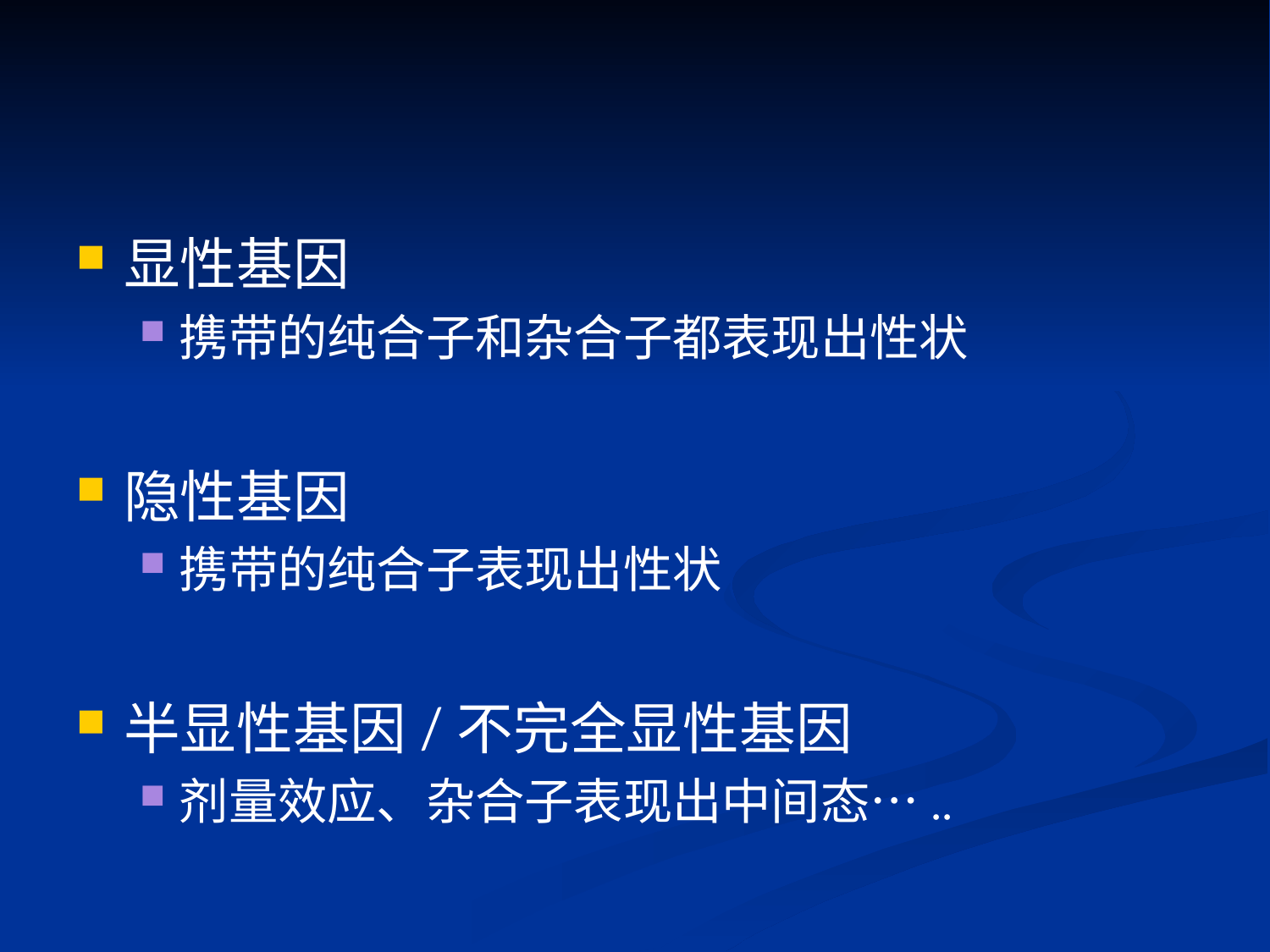

#
显性基因
携带的纯合子和杂合子都表现出性状

隐性基因
携带的纯合子表现出性状

半显性基因/不完全显性基因
剂量效应、杂合子表现出中间态…..